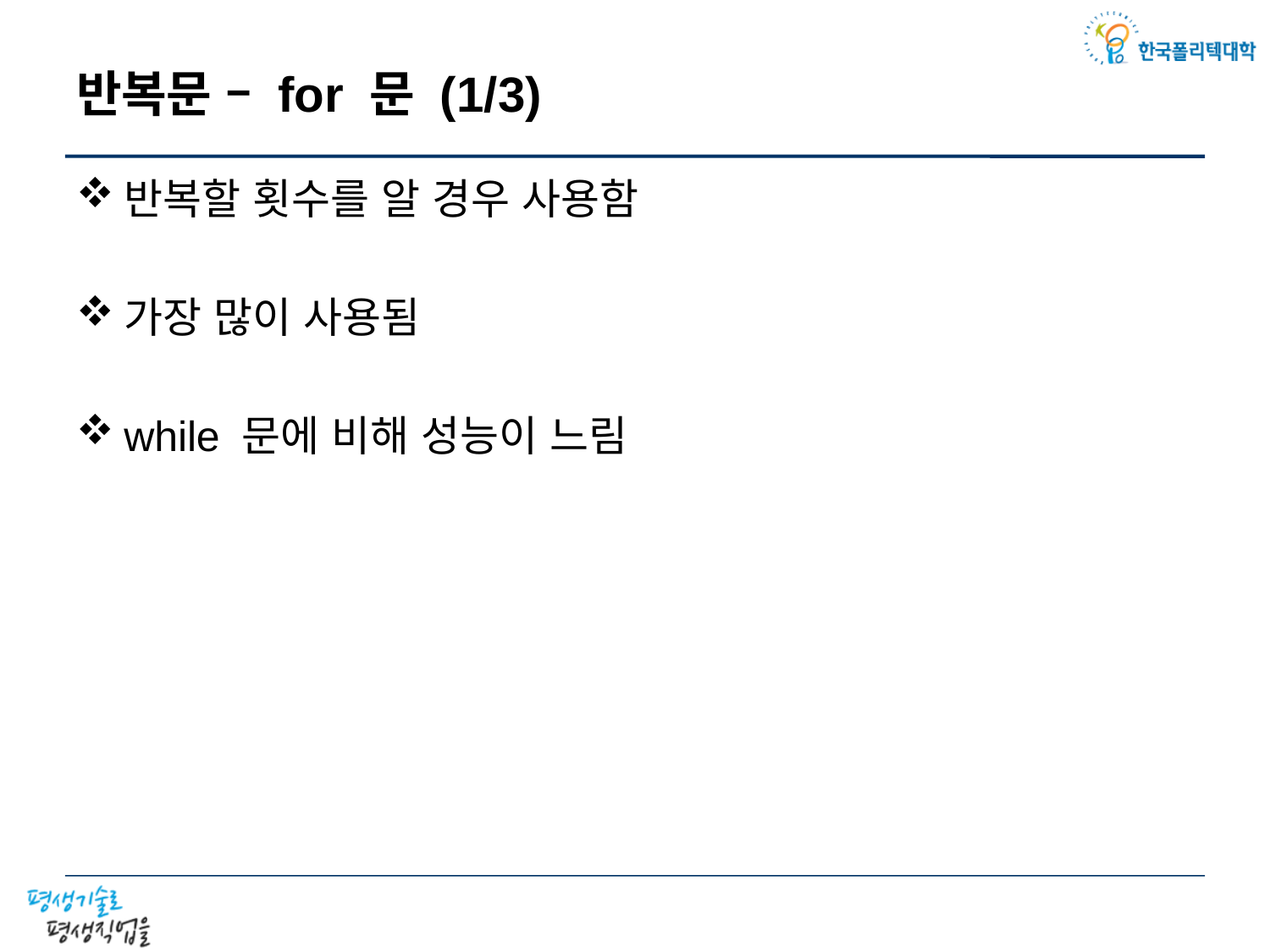

# 반복문 – for 문 (1/3)
반복할 횟수를 알 경우 사용함

가장 많이 사용됨

while 문에 비해 성능이 느림